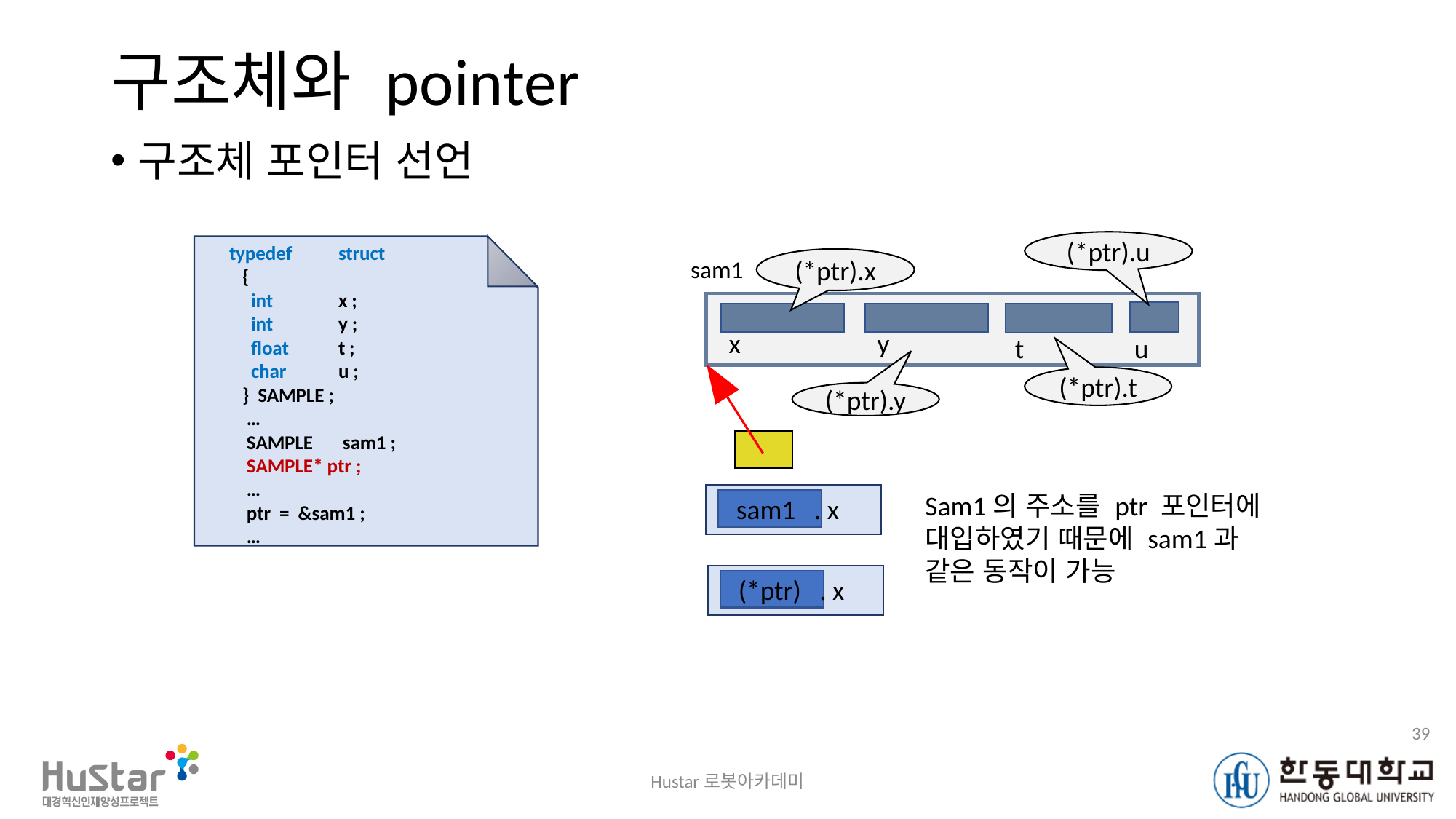

# 구조체와 pointer
구조체 포인터 선언
(*ptr).u
typedef	struct
   {
     int	x ;
     int	y ;
     float	t ;
     char	u ;
   }  SAMPLE ;
    …
    SAMPLE	 sam1 ;
    SAMPLE* ptr ;
    …
    ptr  =  &sam1 ;
    …

(*ptr).x
sam1

x
y
t
u

(*ptr).t
(*ptr).y

Sam1의 주소를 ptr 포인터에 대입하였기 때문에 sam1과 같은 동작이 가능

sam1   . x

(*ptr)   . x

39
Hustar로봇아카데미